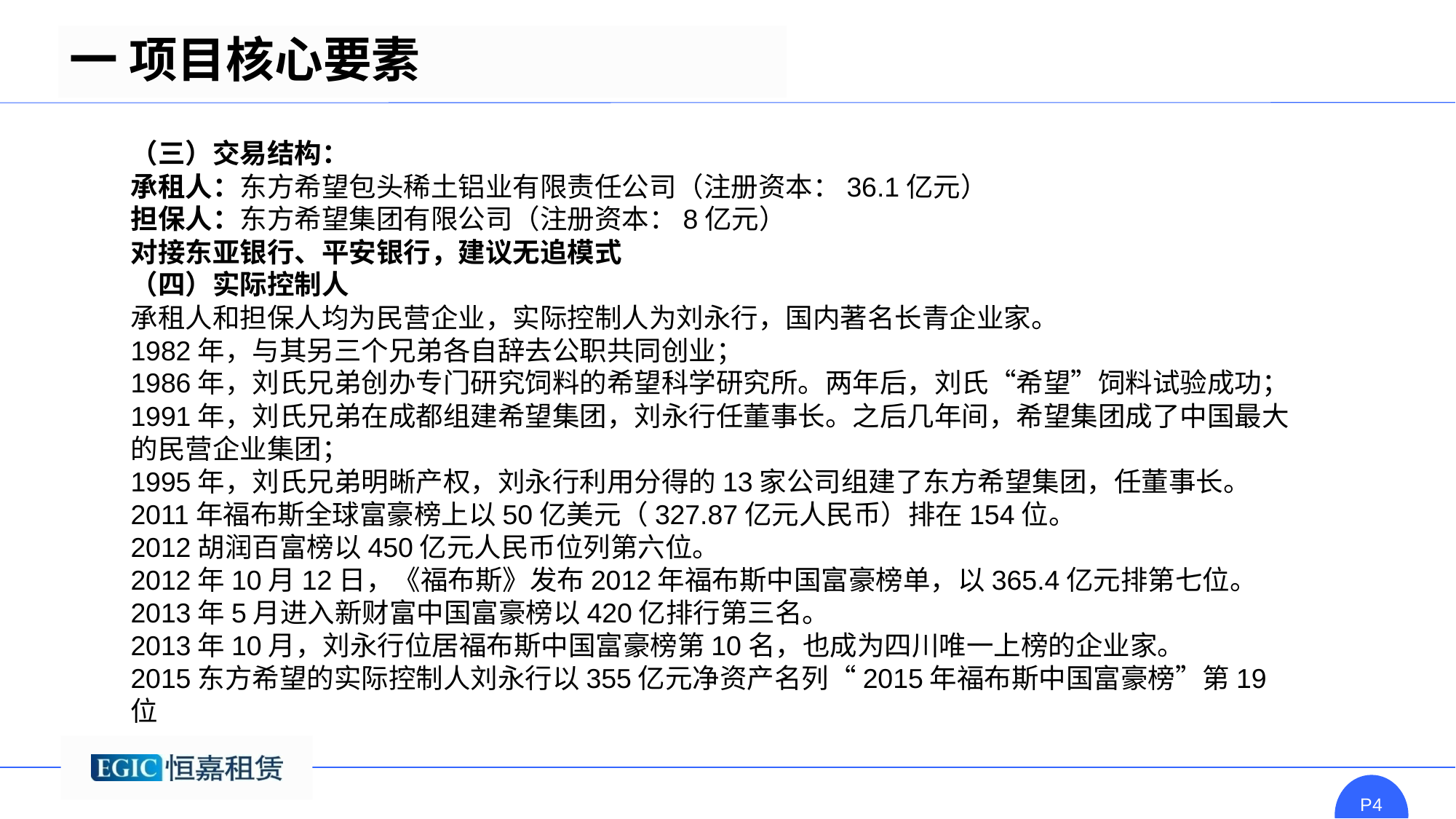

一 项目核心要素
（三）交易结构：
承租人：东方希望包头稀土铝业有限责任公司（注册资本：36.1亿元）
担保人：东方希望集团有限公司（注册资本：8亿元）
对接东亚银行、平安银行，建议无追模式
（四）实际控制人
承租人和担保人均为民营企业，实际控制人为刘永行，国内著名长青企业家。
1982年，与其另三个兄弟各自辞去公职共同创业；
1986年，刘氏兄弟创办专门研究饲料的希望科学研究所。两年后，刘氏“希望”饲料试验成功；
1991年，刘氏兄弟在成都组建希望集团，刘永行任董事长。之后几年间，希望集团成了中国最大的民营企业集团；
1995年，刘氏兄弟明晰产权，刘永行利用分得的13家公司组建了东方希望集团，任董事长。
2011年福布斯全球富豪榜上以50亿美元（327.87亿元人民币）排在154位。
2012胡润百富榜以450亿元人民币位列第六位。
2012年10月12日，《福布斯》发布2012年福布斯中国富豪榜单，以365.4亿元排第七位。
2013年5月进入新财富中国富豪榜以420亿排行第三名。
2013年10月，刘永行位居福布斯中国富豪榜第10名，也成为四川唯一上榜的企业家。
2015东方希望的实际控制人刘永行以355亿元净资产名列“2015年福布斯中国富豪榜”第19位